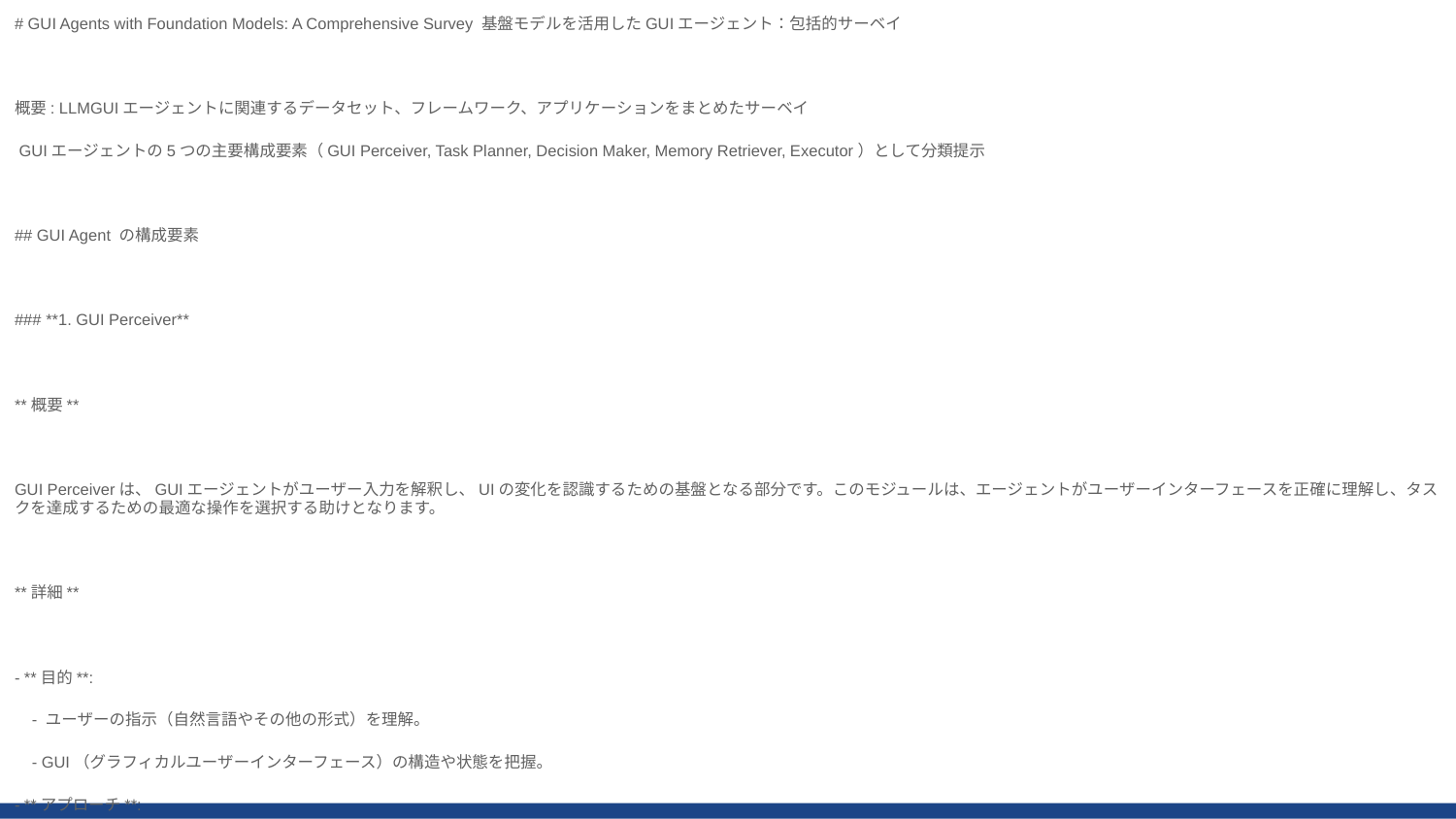

# GUI Agents with Foundation Models: A Comprehensive Survey 基盤モデルを活用したGUIエージェント：包括的サーベイ

概要: LLMGUIエージェントに関連するデータセット、フレームワーク、アプリケーションをまとめたサーベイ
 GUIエージェントの5つの主要構成要素（GUI Perceiver, Task Planner, Decision Maker, Memory Retriever, Executor）として分類提示

## GUI Agent の構成要素

### **1. GUI Perceiver**

**概要**

GUI Perceiverは、GUIエージェントがユーザー入力を解釈し、UIの変化を認識するための基盤となる部分です。このモジュールは、エージェントがユーザーインターフェースを正確に理解し、タスクを達成するための最適な操作を選択する助けとなります。

**詳細**

- **目的**:
    - ユーザーの指示（自然言語やその他の形式）を理解。
    - GUI（グラフィカルユーザーインターフェース）の構造や状態を把握。
- **アプローチ**:
    - **シングルモダルモデル**:
        - GUI情報をテキスト表現に変換して入力。
        - 例: HTMLやJSON形式のデータを使用。
    - **マルチモーダルモデル**:
        - 画像データ（スクリーンショット）とテキストを組み合わせて入力。
        - 例: ViT（Vision Transformer）ベースのエンコーダを使用。
- **技術**:
    - **OCR（Optical Character Recognition）**: UI上のテキストを検出し、読み取る。
    - **アイコン認識**: ボタンやアイコンを特定。
    - **UI分類**: UI要素を分類し、それぞれの役割を理解。

---

### **2. Task Planner**

**概要**

複雑なタスクを複数のステップに分解し、実行可能な形にする役割を果たします。Chain-of-Thought（CoT）アプローチを用いることで、ステップごとの計画が可能です。

**詳細**

- **目的**:
    - ユーザーが定義したタスクを細分化。
    - ステップごとの実行計画を作成。
- **アプローチ**:
    - **Chain-of-Thought (CoT)**:
        - 自然言語推論を段階的に行い、複雑なタスクを分解。
        - 例: 「メールを送る」→「アプリを開く」→「受信者を選ぶ」→「本文を入力」→「送信」。
    - **動的計画**:
        - 環境からのフィードバックを活用し、計画を修正。
        - 例: UIのレイアウトが変化した場合、再計画を実施。
- **技術**:
    - 環境から得たデータを基に、計画を逐次調整するReAct（Reasoning and Acting）手法。
    - 画面上の観察データを利用して計画精度を向上。

---

### **3. Decision Maker**

**概要**

タスク達成に必要な次の操作を決定し、それを実行可能なコマンドに変換するモジュールです。

**詳細**

- **目的**:
    - デバイス操作のための具体的なアクションを選択。
    - 例: 「クリック」、「スクロール」、「テキスト入力」など。
- **アプローチ**:
    - **操作空間の定義**:
        - 基本的な操作（例: クリック、入力）から高度な操作（例: 操作手順の自動生成）まで対応。
    - **抽象化**:
        - 操作を要素レベル（ボタン、テキストボックス）や座標レベル（画面上の位置）で処理。
- **技術**:
    - 標準操作手順（SOP: Standard Operating Procedures）を生成。
    - 状況に応じた操作シーケンスを作成。

---

### **4. Executor**

**概要**

GUIエージェントの出力をデバイスに適用し、実際の操作を実行する役割を担います。

**詳細**

- **目的**:
    - GUIエージェントが決定した操作を物理デバイスまたはシミュレータで実行。
- **アプローチ**:
    - **ADB（Android Debug Bridge）**:
        - 実際のAndroidデバイスを制御。
    - **シミュレータ**:
        - 動作確認やテストのための仮想環境を利用。
- **技術**:
    - 操作コマンドを生成してデバイスに送信。
    - UI操作の履歴を保存してフィードバックに利用。

---

### **5. Memory Retriever**

**概要**

エージェントの内部および外部メモリを活用して、より効率的なタスク実行をサポートします。

**詳細**

- **目的**:
    - タスク実行に必要な追加情報を提供。
    - 例: 過去の操作履歴、アプリの使用ガイドライン。
- **アプローチ**:
    - **内部メモリ**:
        - 実行中に生成される情報（例: スクリーンショット、操作ログ）。
    - **外部メモリ**:
        - 事前に構築された情報（例: UI遷移図、操作マニュアル）。
- **技術**:
    - 自動探索によるメモリ構築（例: 操作パスの自動生成）。
    - メモリからの検索効率を最適化する技術（例: Embeddingによる検索）。

## 課題

### **1. 実際のアプリケーションとベンチマーク間のギャップ**

### **概要**

現在のベンチマークは、GUIエージェントの実用性評価に十分ではなく、研究で使用されるデータセットや評価方法と、実世界のアプリケーションの要件との間に大きなギャップが存在します。

### **詳細な議論**

1. **静的ベンチマークの限界**:
    - **現状**: 多くのベンチマークは静的データセットを基にしており、エージェントが次に取るべきアクションを予測するシーケンス予測タスクに依存しています。
        - 例: **AitW (Android in the Wild)** は固定された実行パスを提供しますが、実際のアプリケーションで必要とされる動的な意思決定を模倣できません。
    - **問題点**: 実際の環境では、エージェントがリアルタイムでUIの変化を解釈し、動的に反応する必要がありますが、静的データセットではこれを評価できません。
2. **動的ベンチマークの制約**:
    - **現状**: 一部の研究では動的なベンチマークを使用しています（例: **AndroidWorld**, **SPA-Bench**）。
        - シミュレータや実デバイス上でタスクを完遂する必要があります。
    - **問題点**: 現在の動的ベンチマークも、環境の複雑さやデータの多様性が不足しており、実際の操作や複雑なUI環境に対する十分な評価が行えません。
3. **解決の方向性**:
    - **課題**: 実際のアプリケーションに近い状況を再現した、高精度で包括的な動的ベンチマークが求められています。
    - **提案**:
        - デバイス間やアプリケーション間の遷移を含む複雑なタスクシナリオを用意する。
        - 実際のユーザーの操作データを取り込む。

---

### **2. 自己進化の限界**

### **概要**

GUIエージェントが自己進化（Self-Evolution）を通じて、未知の環境やタスクに対処する能力を持つことが理想とされます。しかし、現時点では完全な自己進化が実現されておらず、多くの制約があります。

### **詳細な議論**

1. **現在のアプローチ**:
    - **文書ベースの自己進化**:
        - 操作履歴やUI遷移を文書化して知識を蓄積（例: **UI Transition Graph (UTG)**）。
        - 例: Zhangら（2023）は、操作パスを自動生成し、それを学習に活用。
    - **自動探索フレームワーク**:
        - Wenら（2024）は、探索アルゴリズムを用いてUIパスを探索し、新しいUIや操作に適応。
2. **課題**:
    - **探索の不完全性**: 現在の探索アルゴリズムは、すべての可能なUIパスや操作を包括的に把握することが困難。
    - **自己進化の効率性**: 新しい状況に迅速に適応するには、より効率的な探索と学習が必要。
    - **進化のスケーラビリティ**:
        - 環境が多様になると、探索と学習の計算負荷が急増。
        - 例: 複数アプリケーション間のシナリオや、多言語環境での対応。
3. **解決の方向性**:
    - **強化学習と探索の組み合わせ**:
        - 強化学習を活用して、効率的な探索を実現。
    - **分散型探索と共有知識**:
        - 複数のエージェント間で探索結果を共有し、知識の再利用を促進。

---

### **3. 推論効率の問題**

### **概要**

GUIエージェントの推論（Inference）時間が遅延すると、ユーザー体験が大幅に損なわれるため、高速な推論が必要です。しかし、多くのシステムでこの遅延が問題視されています。

### **詳細な議論**

1. **現状**:
    - 現在の多くのエージェントでは、推論と通信に数秒を要するケースが一般的。
        - 例: マルチモーダルモデルでは、スクリーンショット処理と自然言語理解に高い計算コストが発生。
    - ユーザーの期待値は200ミリ秒以下の応答時間ですが、これを満たすシステムは限られています。
2. **問題点**:
    - **モデルサイズの制約**:
        - 大規模モデルを用いると推論速度が遅くなる。
    - **通信のボトルネック**:
        - クラウドベースのモデルは、通信遅延によってさらに時間がかかる。
    - **モバイルデバイスでの制約**:
        - モバイルデバイス上での推論には、計算資源やメモリの制限が大きい。
3. **解決の方向性**:
    - **軽量化モデルの導入**:
        - モバイル環境向けの軽量化モデル（例: Distilled Models, Edge AI）。
    - **オンデバイス推論**:
        - デバイス内で直接モデルを動作させることで通信遅延を回避。
    - **ハイブリッドアプローチ**:
        - 軽量モデルと大規模モデルを状況に応じて使い分ける。